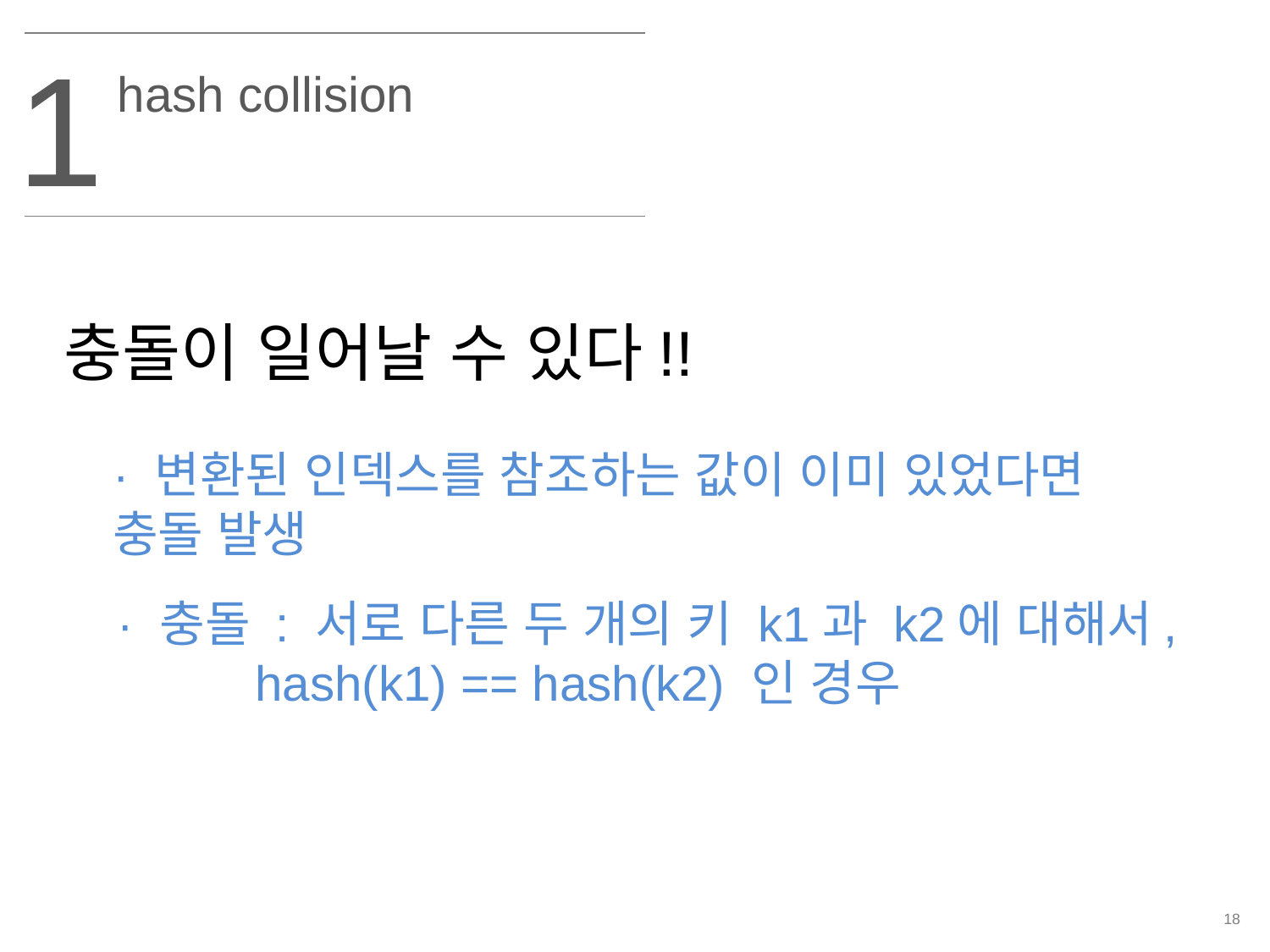

1
hash collision
충돌이 일어날 수 있다!!
· 변환된 인덱스를 참조하는 값이 이미 있었다면 충돌 발생
· 충돌 : 서로 다른 두 개의 키 k1과 k2에 대해서,
          hash(k1) == hash(k2) 인 경우